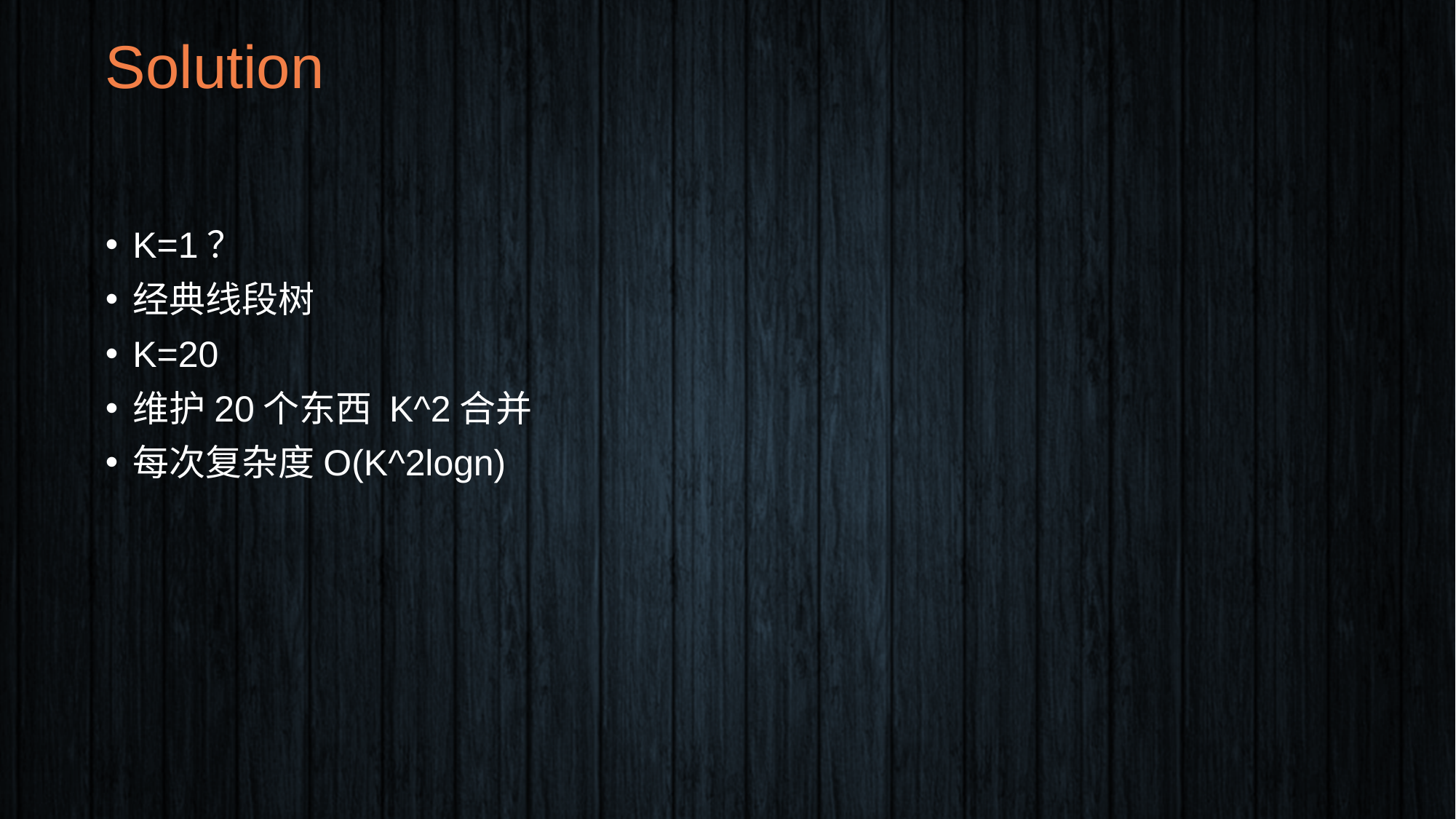

# Solution
K=1？
经典线段树
K=20
维护20个东西 K^2合并
每次复杂度O(K^2logn)